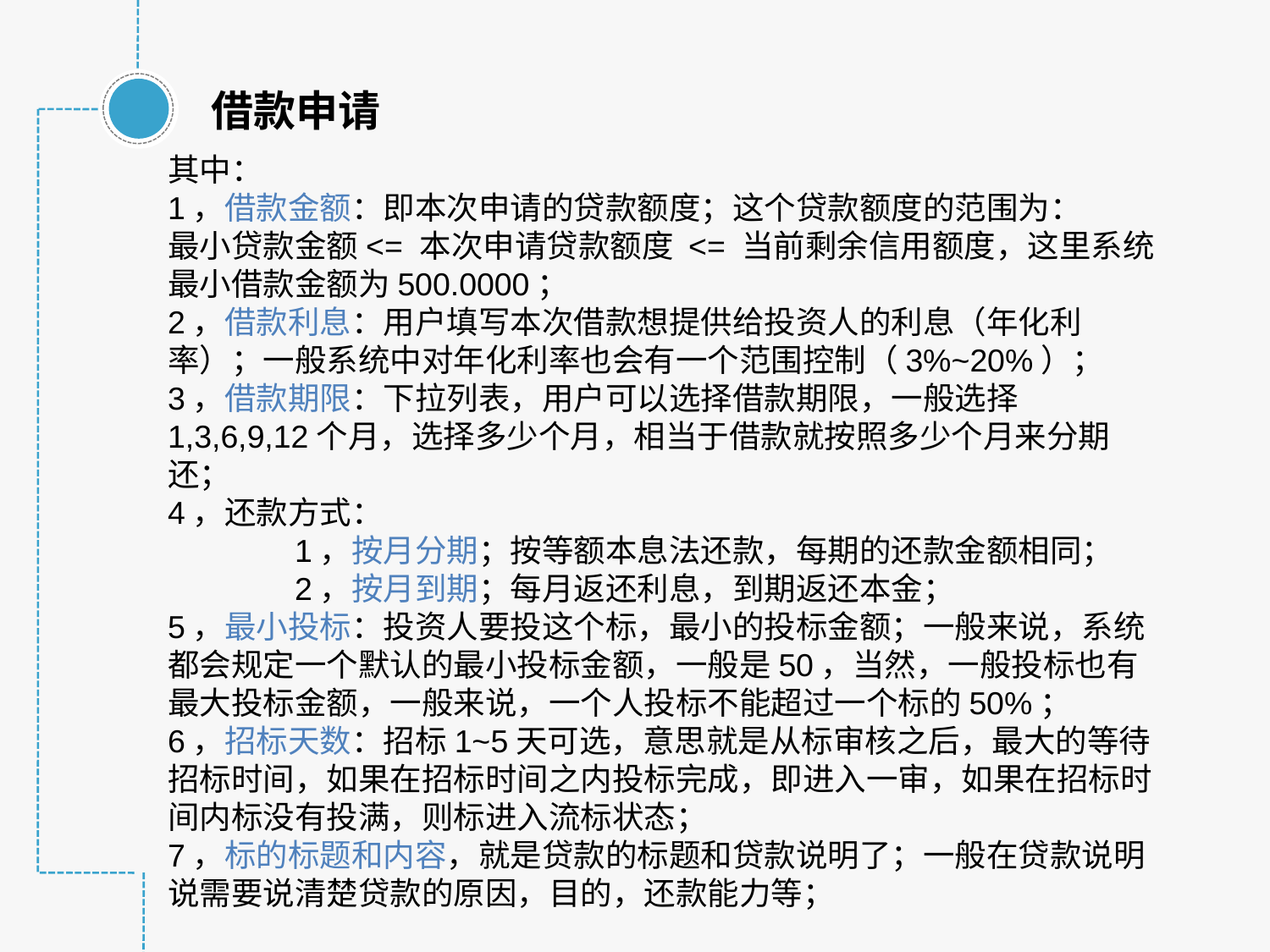

借款申请

其中：
1，借款金额：即本次申请的贷款额度；这个贷款额度的范围为：
最小贷款金额<= 本次申请贷款额度 <= 当前剩余信用额度，这里系统最小借款金额为500.0000；
2，借款利息：用户填写本次借款想提供给投资人的利息（年化利率）；一般系统中对年化利率也会有一个范围控制（3%~20%）；
3，借款期限：下拉列表，用户可以选择借款期限，一般选择1,3,6,9,12个月，选择多少个月，相当于借款就按照多少个月来分期还；
4，还款方式：
	1，按月分期；按等额本息法还款，每期的还款金额相同；
	2，按月到期；每月返还利息，到期返还本金；
5，最小投标：投资人要投这个标，最小的投标金额；一般来说，系统都会规定一个默认的最小投标金额，一般是50，当然，一般投标也有最大投标金额，一般来说，一个人投标不能超过一个标的50%；
6，招标天数：招标1~5天可选，意思就是从标审核之后，最大的等待招标时间，如果在招标时间之内投标完成，即进入一审，如果在招标时间内标没有投满，则标进入流标状态；
7，标的标题和内容，就是贷款的标题和贷款说明了；一般在贷款说明说需要说清楚贷款的原因，目的，还款能力等；